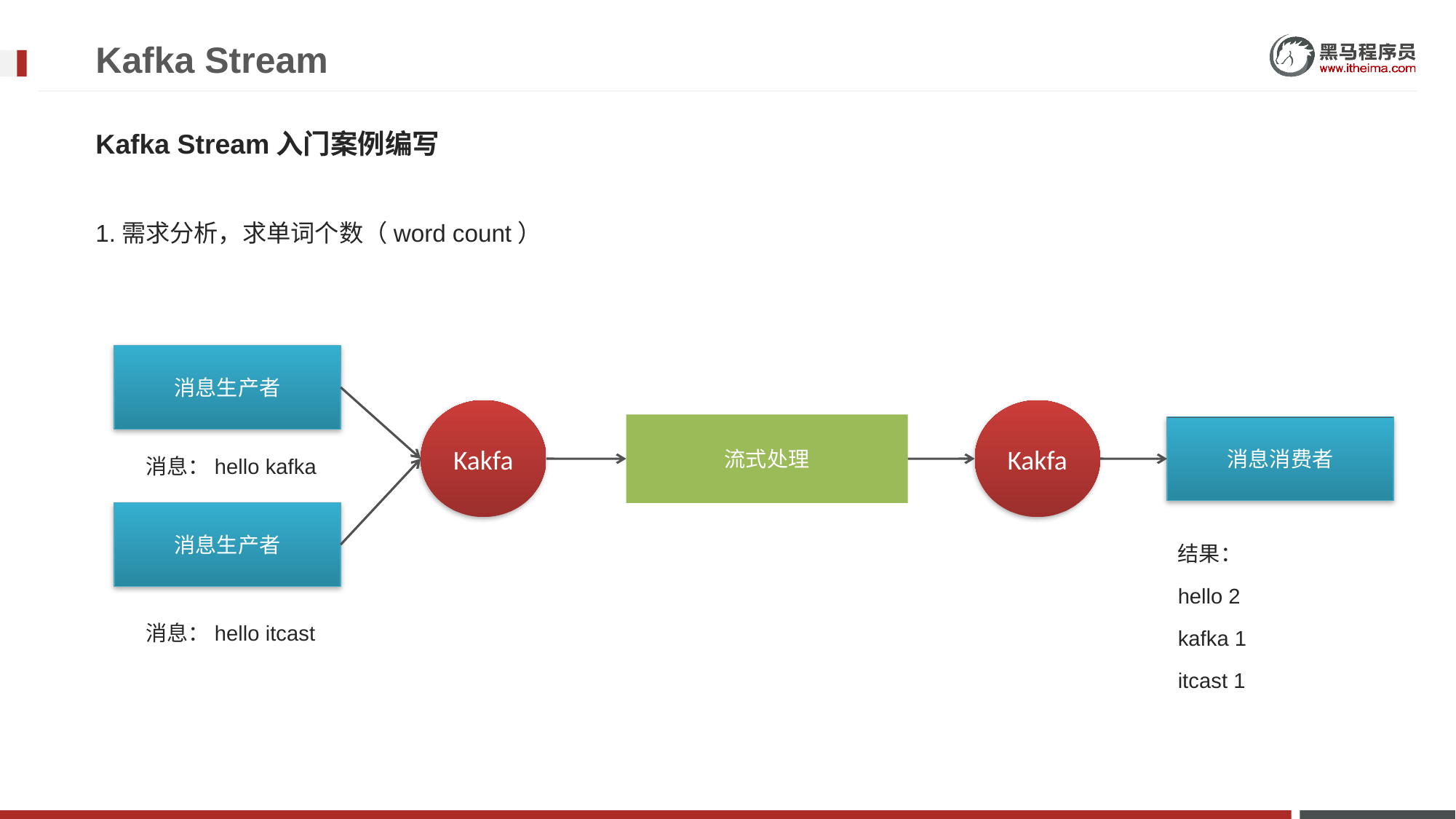

# Kafka Stream
Kafka Stream入门案例编写
1.需求分析，求单词个数（word count）
消息生产者
Kakfa
Kakfa
流式处理
消息消费者
消息：hello kafka
消息生产者
结果：
hello 2
kafka 1
itcast 1
消息：hello itcast